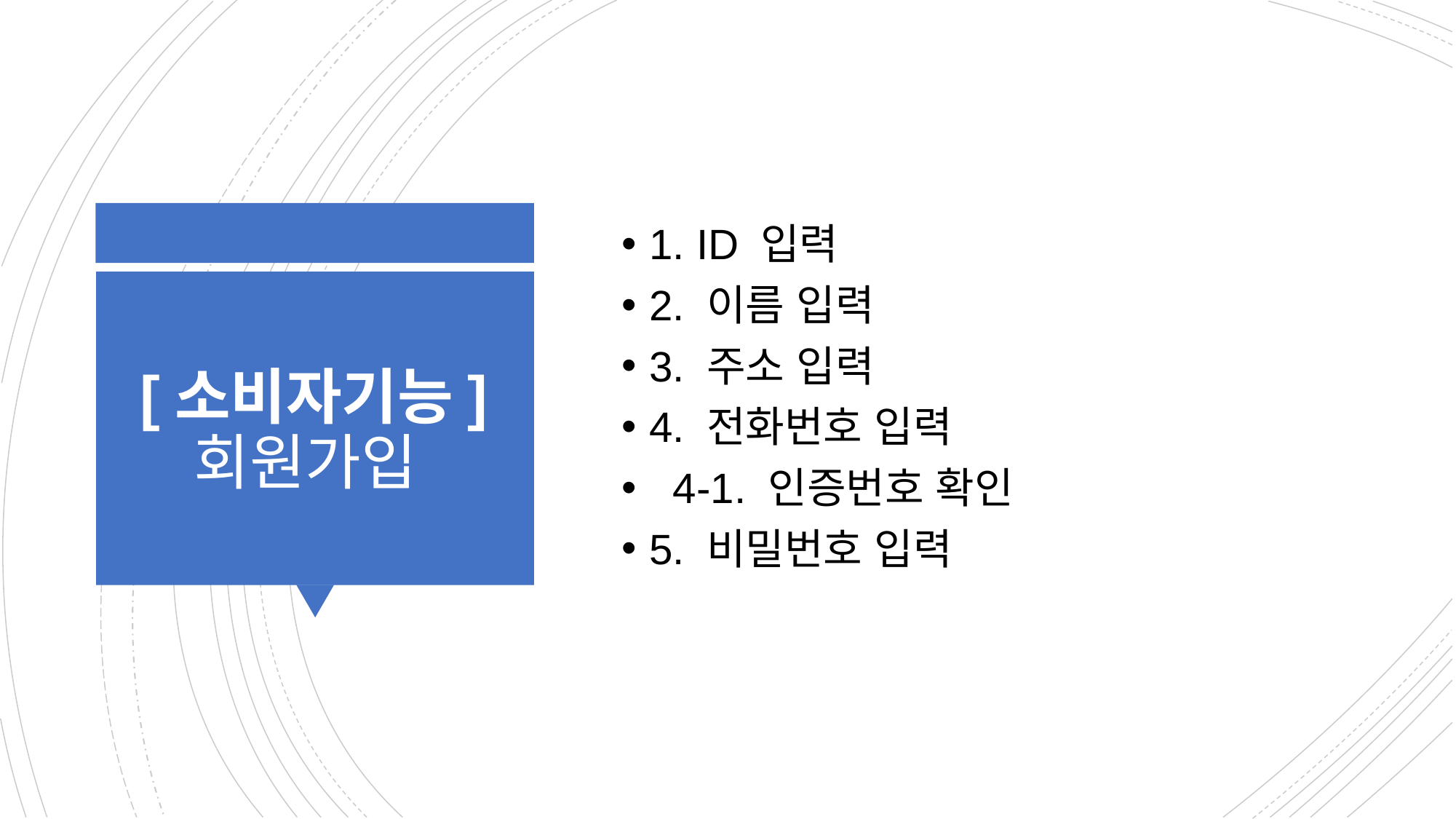

1. ID 입력
2. 이름 입력
3. 주소 입력
4. 전화번호 입력
  4-1. 인증번호 확인
5. 비밀번호 입력

# [소비자기능] 회원가입